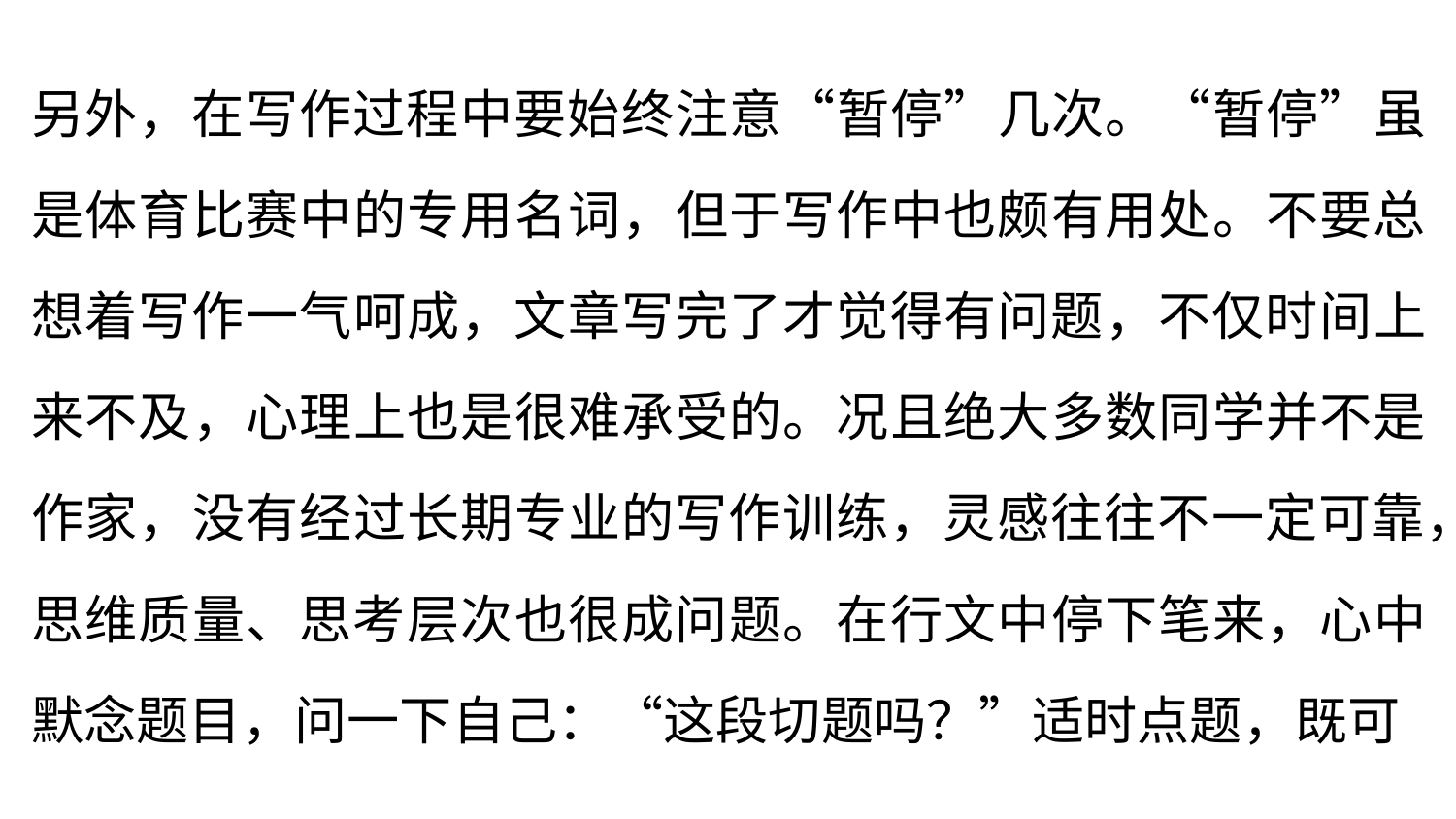

另外，在写作过程中要始终注意“暂停”几次。“暂停”虽是体育比赛中的专用名词，但于写作中也颇有用处。不要总想着写作一气呵成，文章写完了才觉得有问题，不仅时间上来不及，心理上也是很难承受的。况且绝大多数同学并不是作家，没有经过长期专业的写作训练，灵感往往不一定可靠，思维质量、思考层次也很成问题。在行文中停下笔来，心中默念题目，问一下自己：“这段切题吗？”适时点题，既可